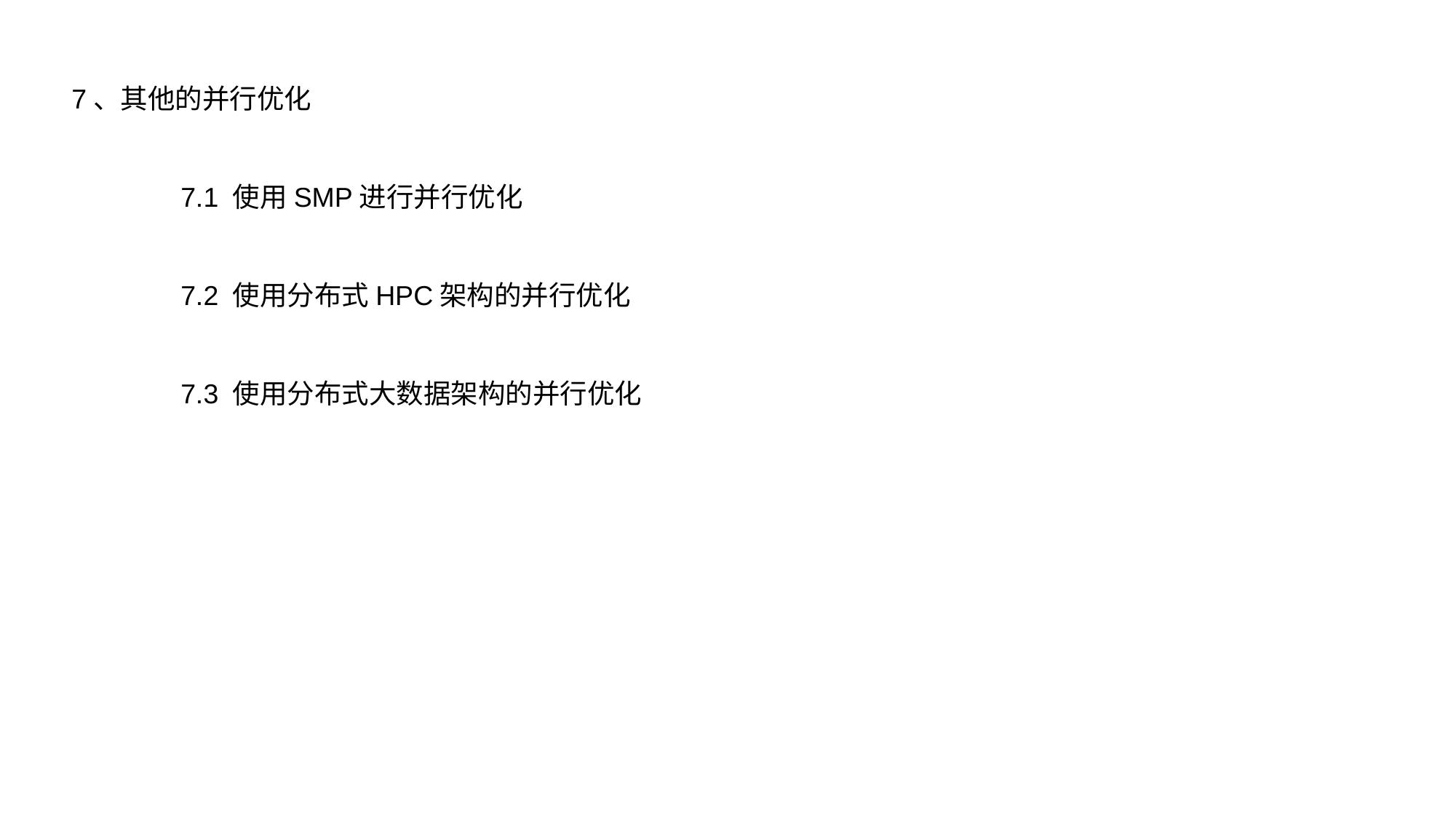

7、其他的并行优化

	7.1 使用SMP进行并行优化

	7.2 使用分布式HPC架构的并行优化

	7.3 使用分布式大数据架构的并行优化